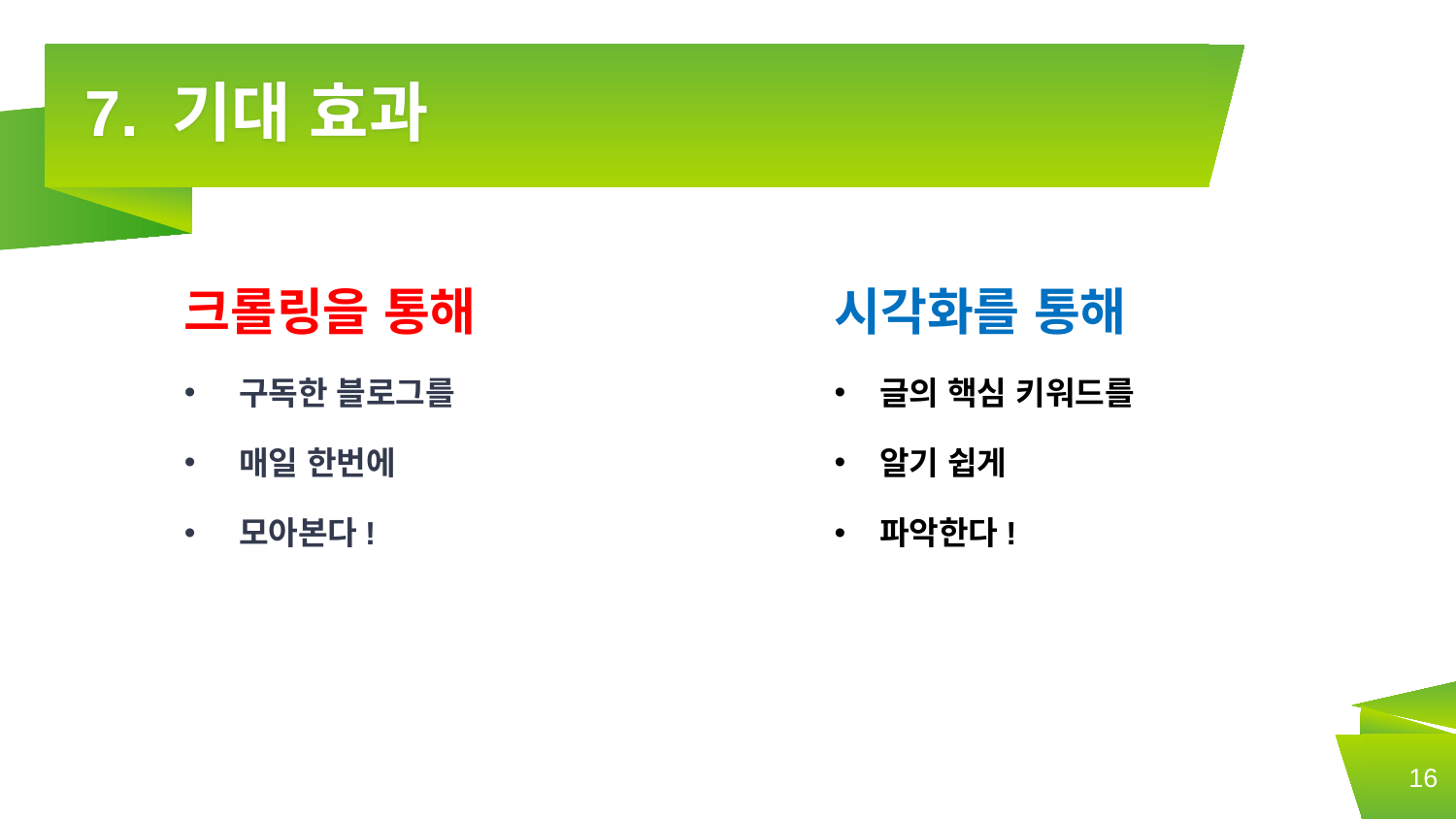

# 7. 기대 효과
크롤링을 통해
구독한 블로그를
매일 한번에
모아본다!
시각화를 통해
글의 핵심 키워드를
알기 쉽게
파악한다!
16